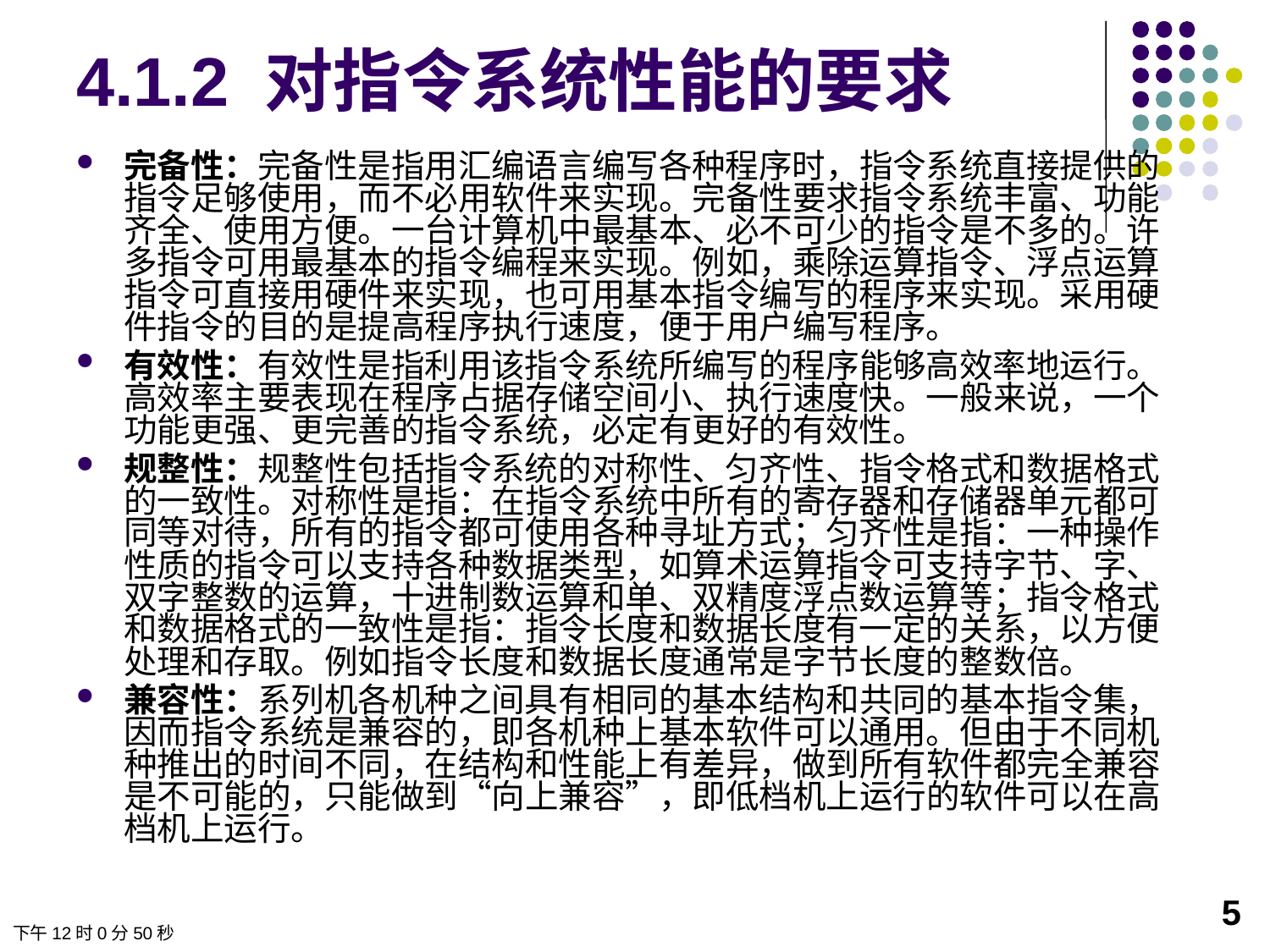

# 4.1.2 对指令系统性能的要求
完备性：完备性是指用汇编语言编写各种程序时，指令系统直接提供的指令足够使用，而不必用软件来实现。完备性要求指令系统丰富、功能齐全、使用方便。一台计算机中最基本、必不可少的指令是不多的。许多指令可用最基本的指令编程来实现。例如，乘除运算指令、浮点运算指令可直接用硬件来实现，也可用基本指令编写的程序来实现。采用硬件指令的目的是提高程序执行速度，便于用户编写程序。
有效性：有效性是指利用该指令系统所编写的程序能够高效率地运行。高效率主要表现在程序占据存储空间小、执行速度快。一般来说，一个功能更强、更完善的指令系统，必定有更好的有效性。
规整性：规整性包括指令系统的对称性、匀齐性、指令格式和数据格式的一致性。对称性是指：在指令系统中所有的寄存器和存储器单元都可同等对待，所有的指令都可使用各种寻址方式；匀齐性是指：一种操作性质的指令可以支持各种数据类型，如算术运算指令可支持字节、字、双字整数的运算，十进制数运算和单、双精度浮点数运算等；指令格式和数据格式的一致性是指：指令长度和数据长度有一定的关系，以方便处理和存取。例如指令长度和数据长度通常是字节长度的整数倍。
兼容性：系列机各机种之间具有相同的基本结构和共同的基本指令集，因而指令系统是兼容的，即各机种上基本软件可以通用。但由于不同机种推出的时间不同，在结构和性能上有差异，做到所有软件都完全兼容是不可能的，只能做到“向上兼容”，即低档机上运行的软件可以在高档机上运行。
5
下午12时0分50秒